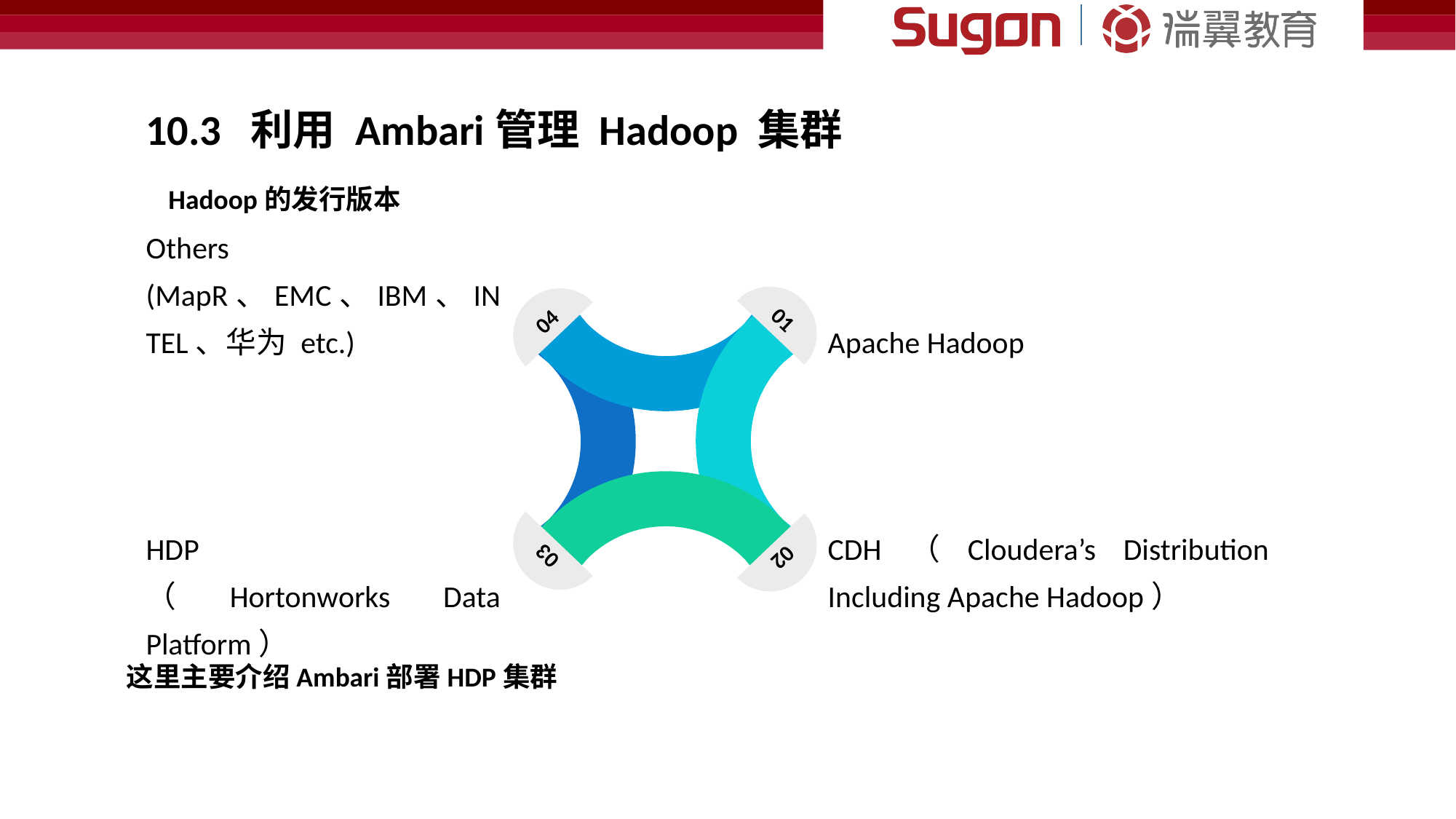

10.3  利用 Ambari管理 Hadoop 集群
Hadoop的发行版本
Others  (MapR、EMC、IBM、INTEL、华为 etc.)
Apache Hadoop
01
04

HDP
（Hortonworks Data Platform）
CDH（Cloudera’s Distribution Including Apache Hadoop）
03
02
这里主要介绍Ambari部署HDP集群